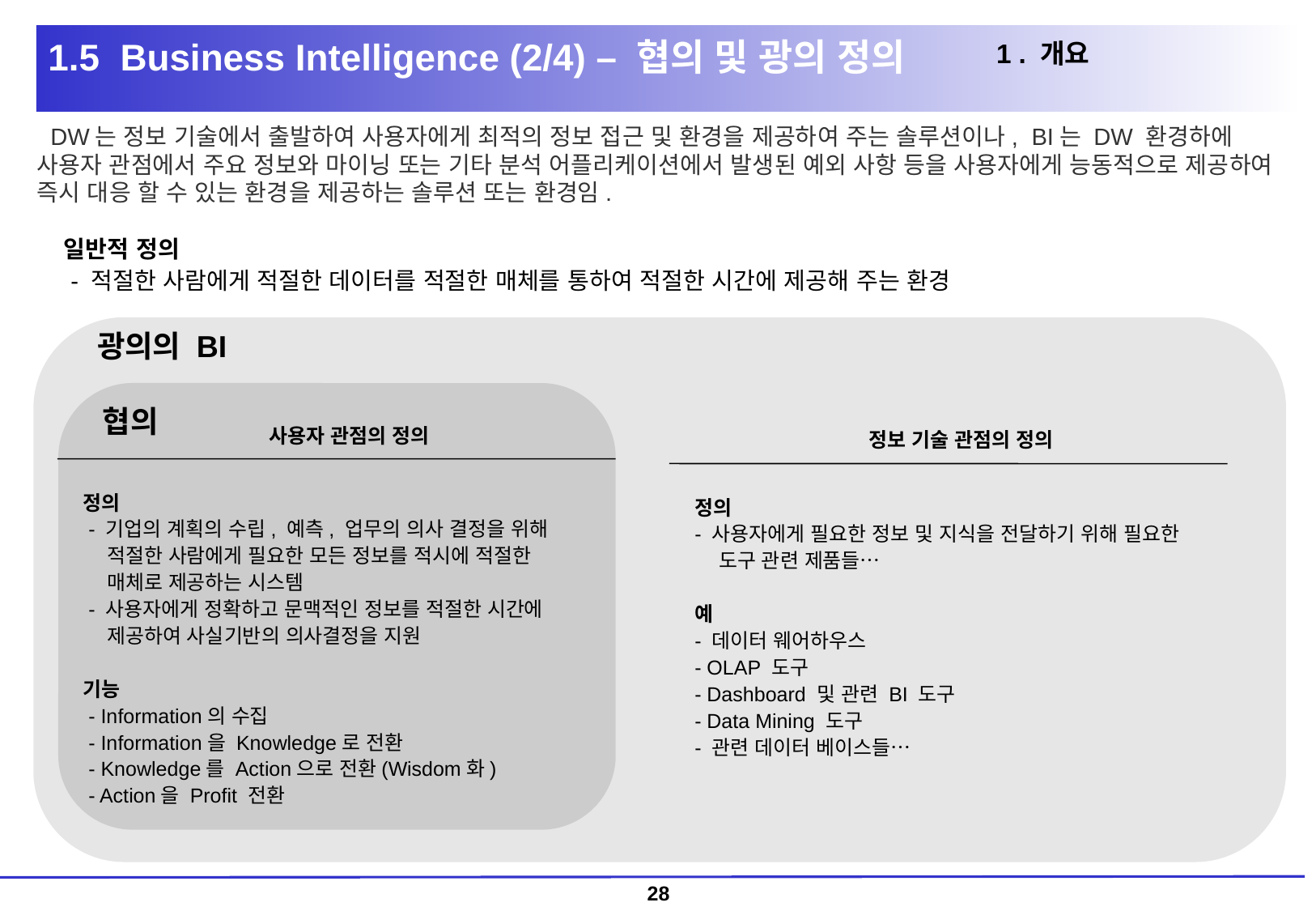

1 . 개요
1.5  Business Intelligence (2/4) – 협의 및 광의 정의
  DW는 정보 기술에서 출발하여 사용자에게 최적의 정보 접근 및 환경을 제공하여 주는 솔루션이나,  BI는 DW 환경하에 사용자 관점에서 주요 정보와 마이닝 또는 기타 분석 어플리케이션에서 발생된 예외 사항 등을 사용자에게 능동적으로 제공하여 즉시 대응 할 수 있는 환경을 제공하는 솔루션 또는 환경임.
일반적 정의
 - 적절한 사람에게 적절한 데이터를 적절한 매체를 통하여 적절한 시간에 제공해 주는 환경

광의의 BI

협의
사용자 관점의 정의
정보 기술 관점의 정의

정의
 - 기업의 계획의 수립, 예측, 업무의 의사 결정을 위해 적절한 사람에게 필요한 모든 정보를 적시에 적절한 매체로 제공하는 시스템
 - 사용자에게 정확하고 문맥적인 정보를 적절한 시간에 제공하여 사실기반의 의사결정을 지원

기능
 - Information의 수집
 - Information을 Knowledge로 전환
 - Knowledge를 Action으로 전환(Wisdom화)
 - Action을 Profit 전환
정의
- 사용자에게 필요한 정보 및 지식을 전달하기 위해 필요한 도구 관련 제품들…

예
- 데이터 웨어하우스
- OLAP 도구
- Dashboard 및 관련 BI 도구
- Data Mining 도구
- 관련 데이터 베이스들…